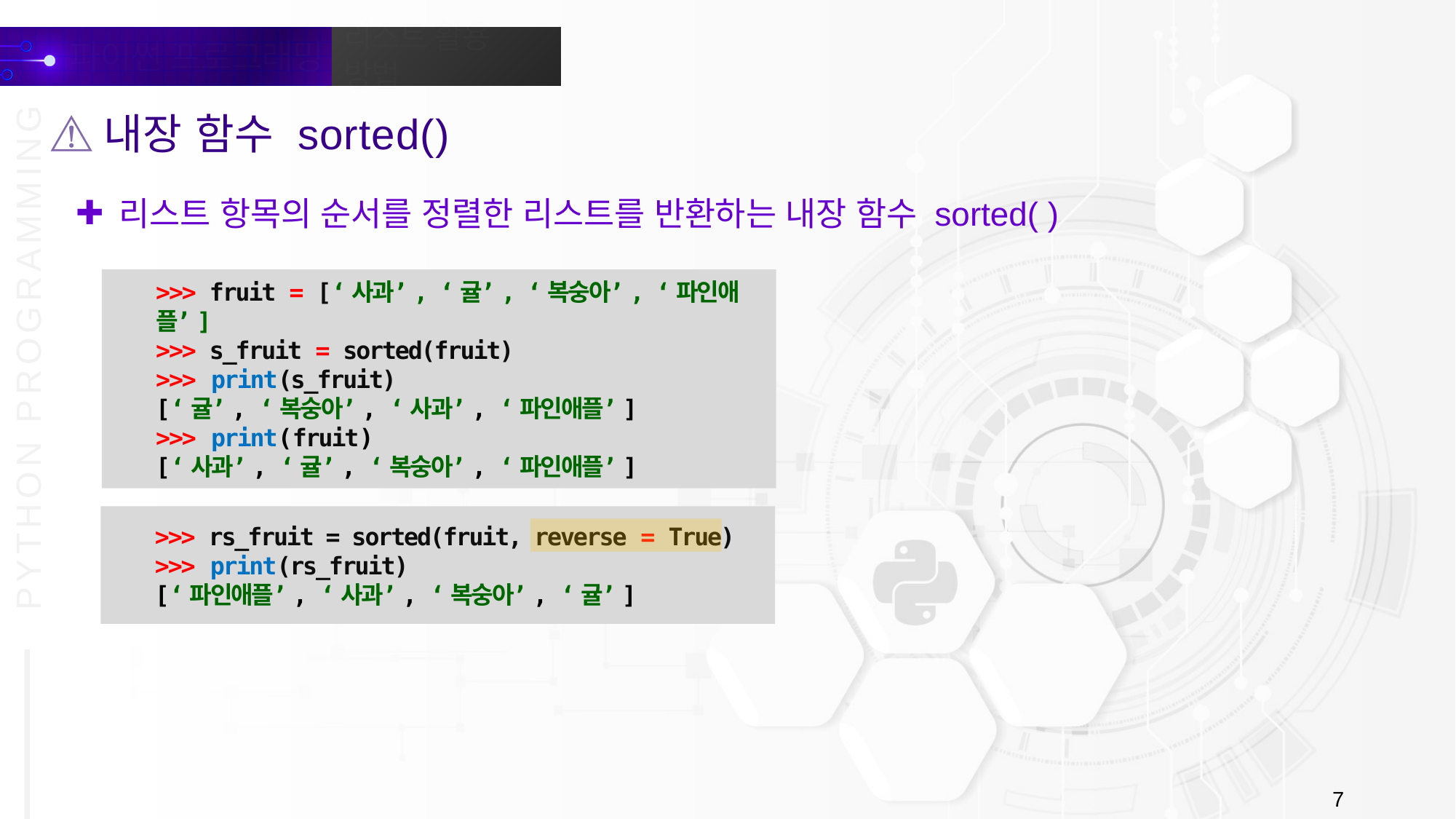

내장 함수 sorted()
리스트 항목의 순서를 정렬한 리스트를 반환하는 내장 함수 sorted( )
>>> fruit = [‘사과’, ‘귤’, ‘복숭아’, ‘파인애플’]
>>> s_fruit = sorted(fruit)
>>> print(s_fruit)
[‘귤’, ‘복숭아’, ‘사과’, ‘파인애플’]
>>> print(fruit)
[‘사과’, ‘귤’, ‘복숭아’, ‘파인애플’]
>>> rs_fruit = sorted(fruit, reverse = True)
>>> print(rs_fruit)
[‘파인애플’, ‘사과’, ‘복숭아’, ‘귤’]

7